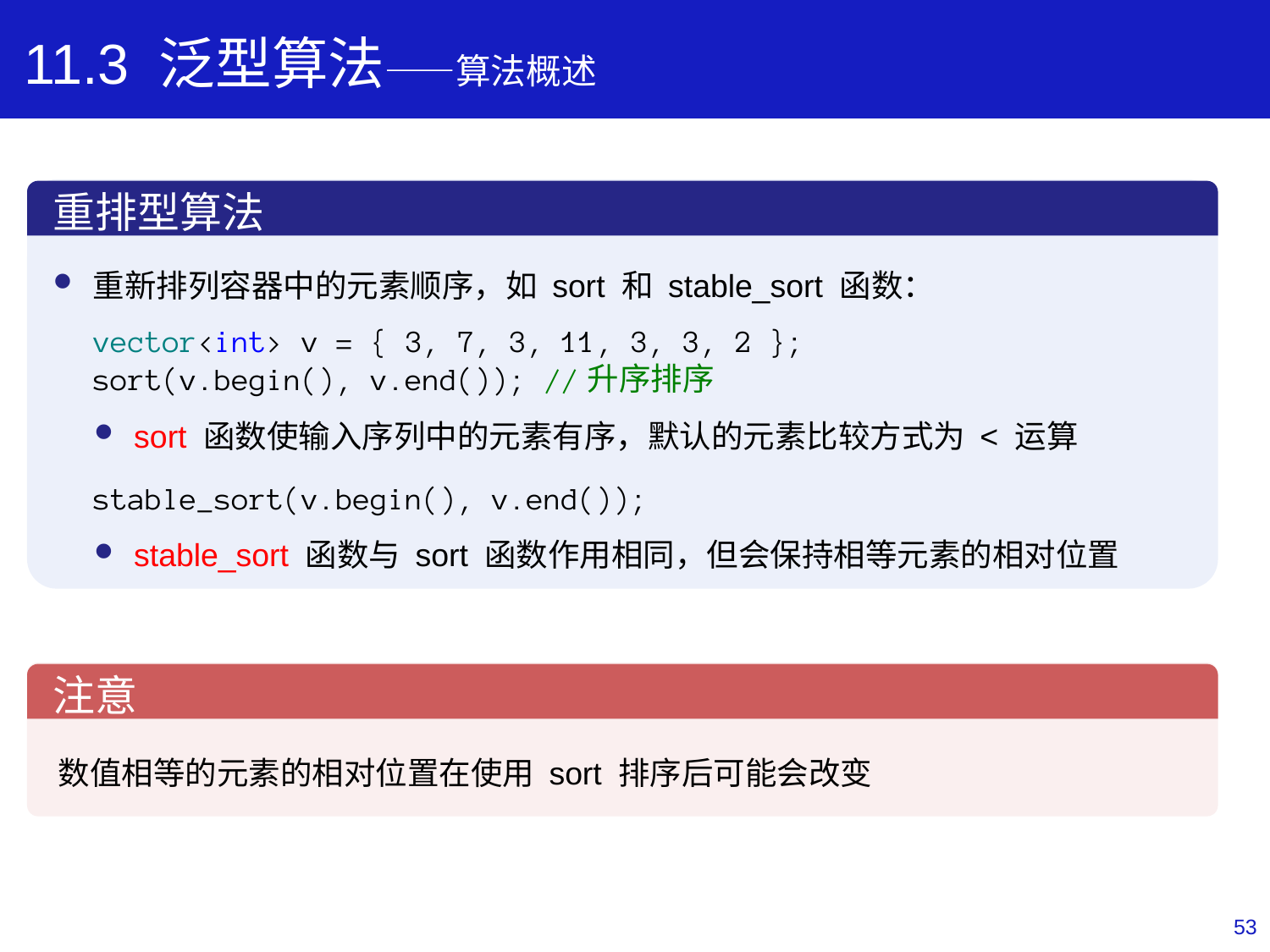

11.3 泛型算法——算法概述
重排型算法

重新排列容器中的元素顺序，如 sort 和 stable_sort 函数：
vector<int> v = { 3, 7, 3, 11, 3, 3, 2 };
sort(v.begin(), v.end()); //升序排序
sort 函数使输入序列中的元素有序，默认的元素比较方式为 < 运算
stable_sort(v.begin(), v.end());
stable_sort 函数与 sort 函数作用相同，但会保持相等元素的相对位置
注意

数值相等的元素的相对位置在使用 sort 排序后可能会改变
53